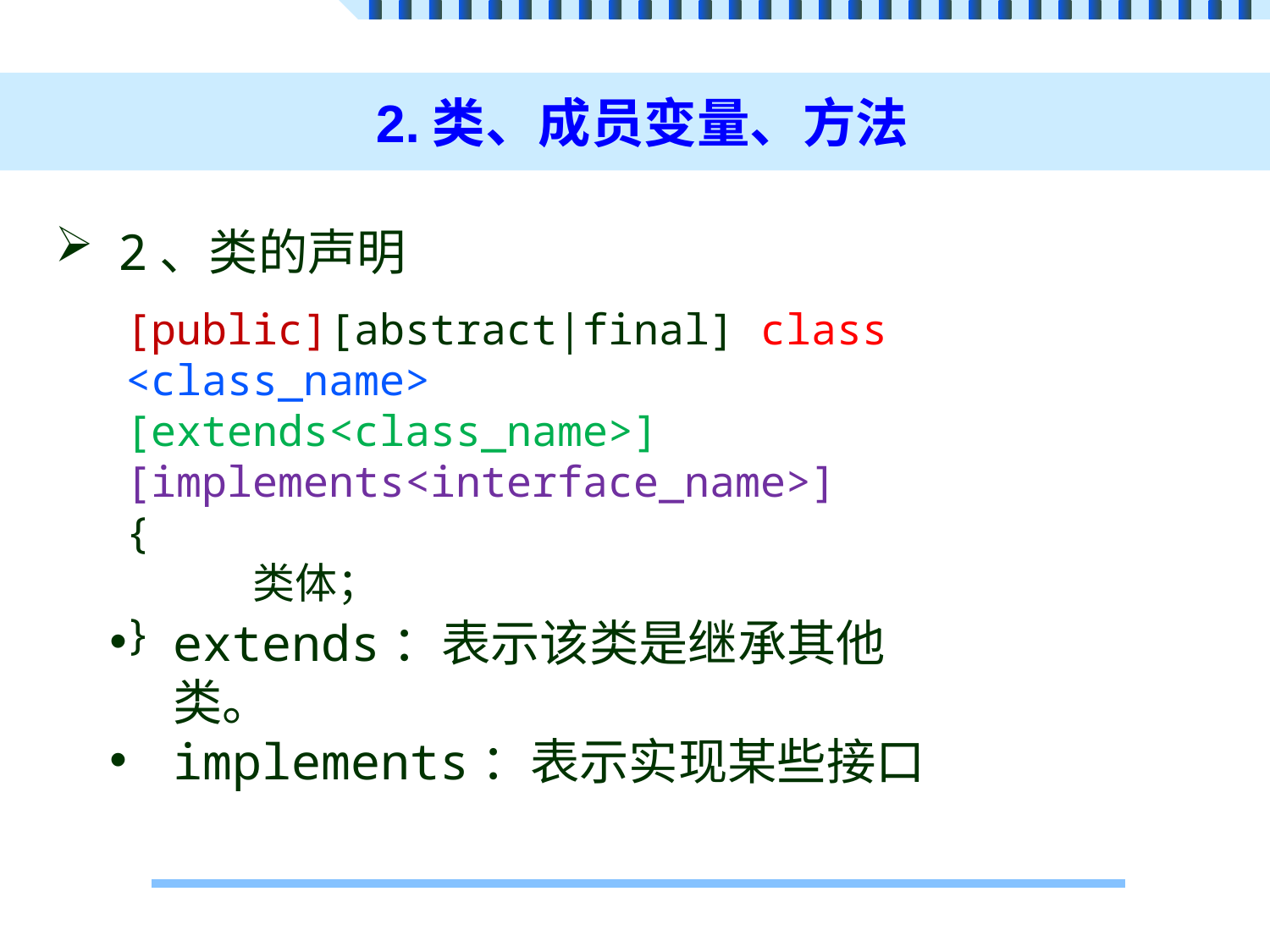

# 2.类、成员变量、方法
2、类的声明
[public][abstract|final] class <class_name>
[extends<class_name>][implements<interface_name>]
{
	类体；
}
extends：表示该类是继承其他类。
implements：表示实现某些接口